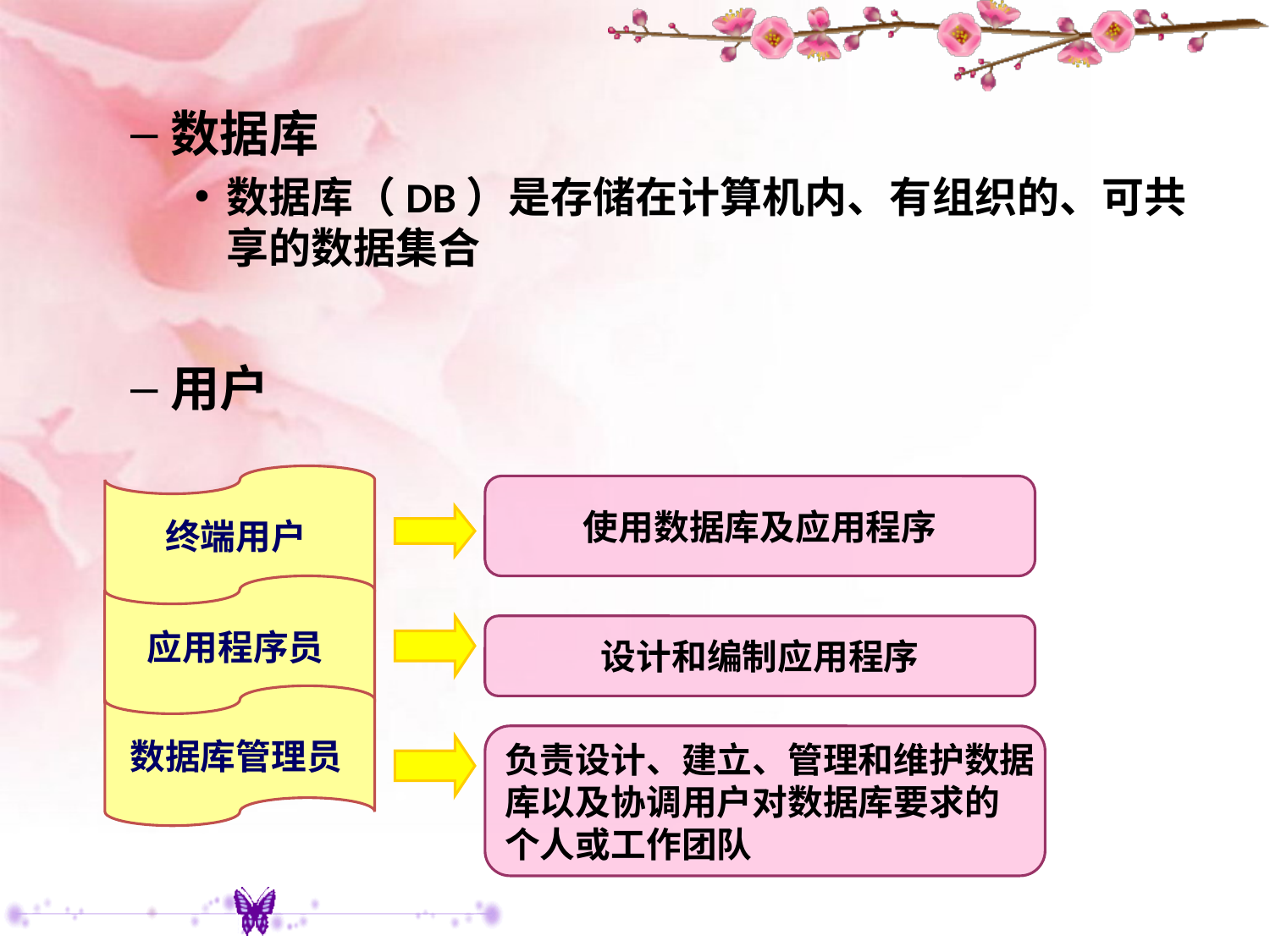

数据库
数据库（DB）是存储在计算机内、有组织的、可共享的数据集合

用户

终端用户
使用数据库及应用程序

应用程序员

设计和编制应用程序
数据库管理员
负责设计、建立、管理和维护数据
库以及协调用户对数据库要求的
个人或工作团队